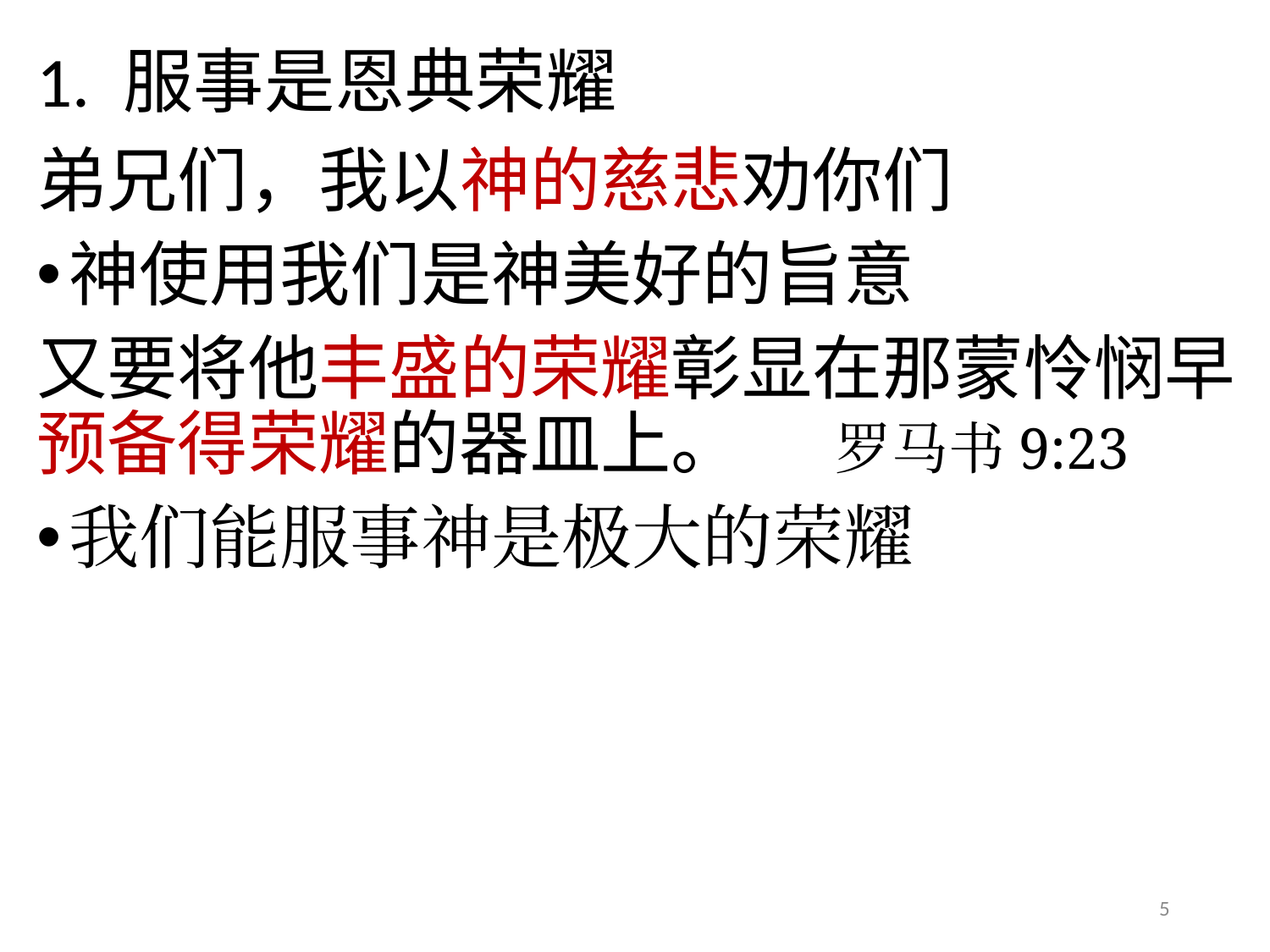

# 1. 服事是恩典荣耀
弟兄们，我以神的慈悲劝你们
神使用我们是神美好的旨意
又要将他丰盛的荣耀彰显在那蒙怜悯早预备得荣耀的器皿上。      罗马书9:23
我们能服事神是极大的荣耀

5